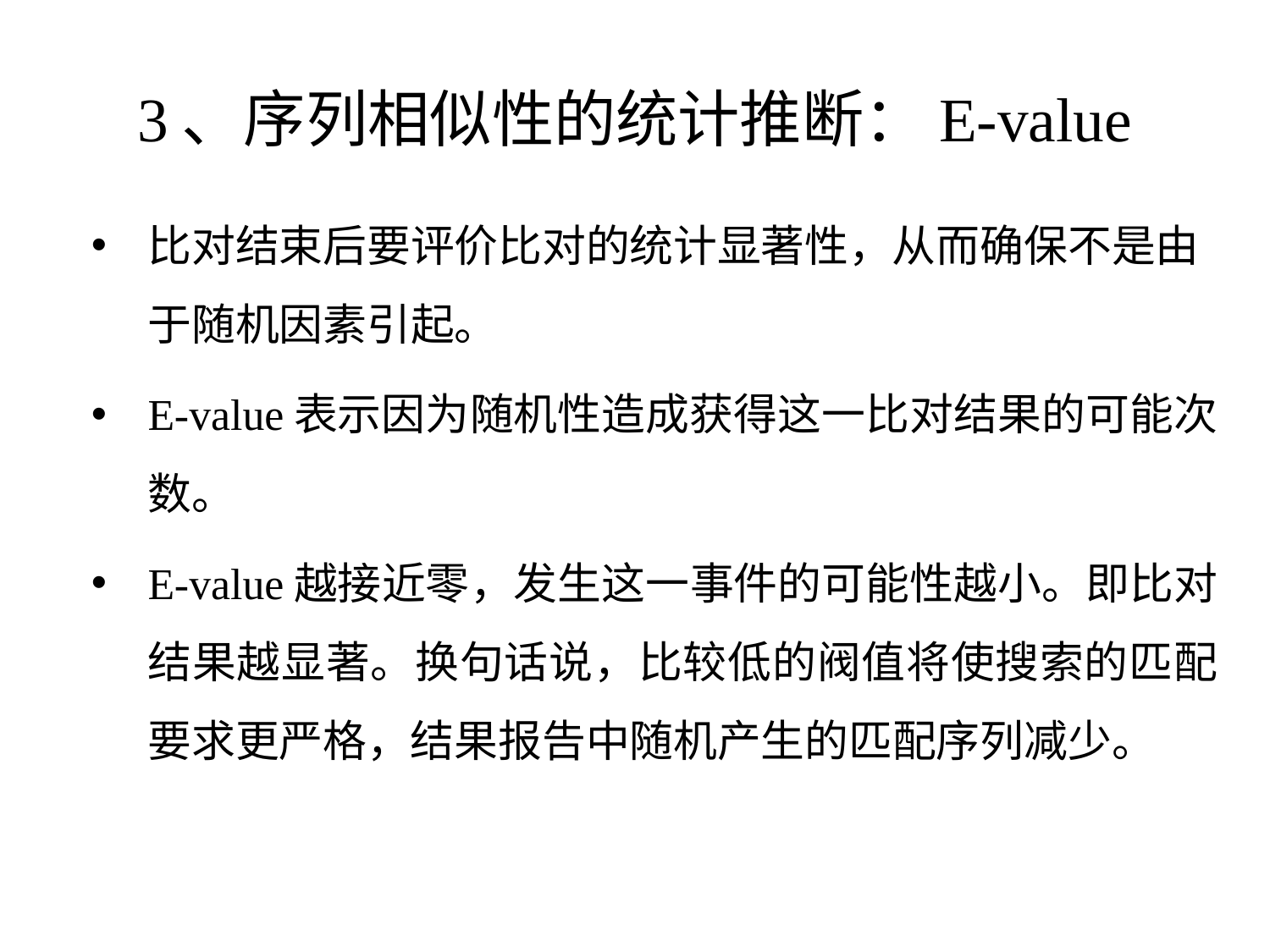

# 3、序列相似性的统计推断：E-value
比对结束后要评价比对的统计显著性，从而确保不是由于随机因素引起。
E-value表示因为随机性造成获得这一比对结果的可能次数。
E-value越接近零，发生这一事件的可能性越小。即比对结果越显著。换句话说，比较低的阀值将使搜索的匹配要求更严格，结果报告中随机产生的匹配序列减少。
65